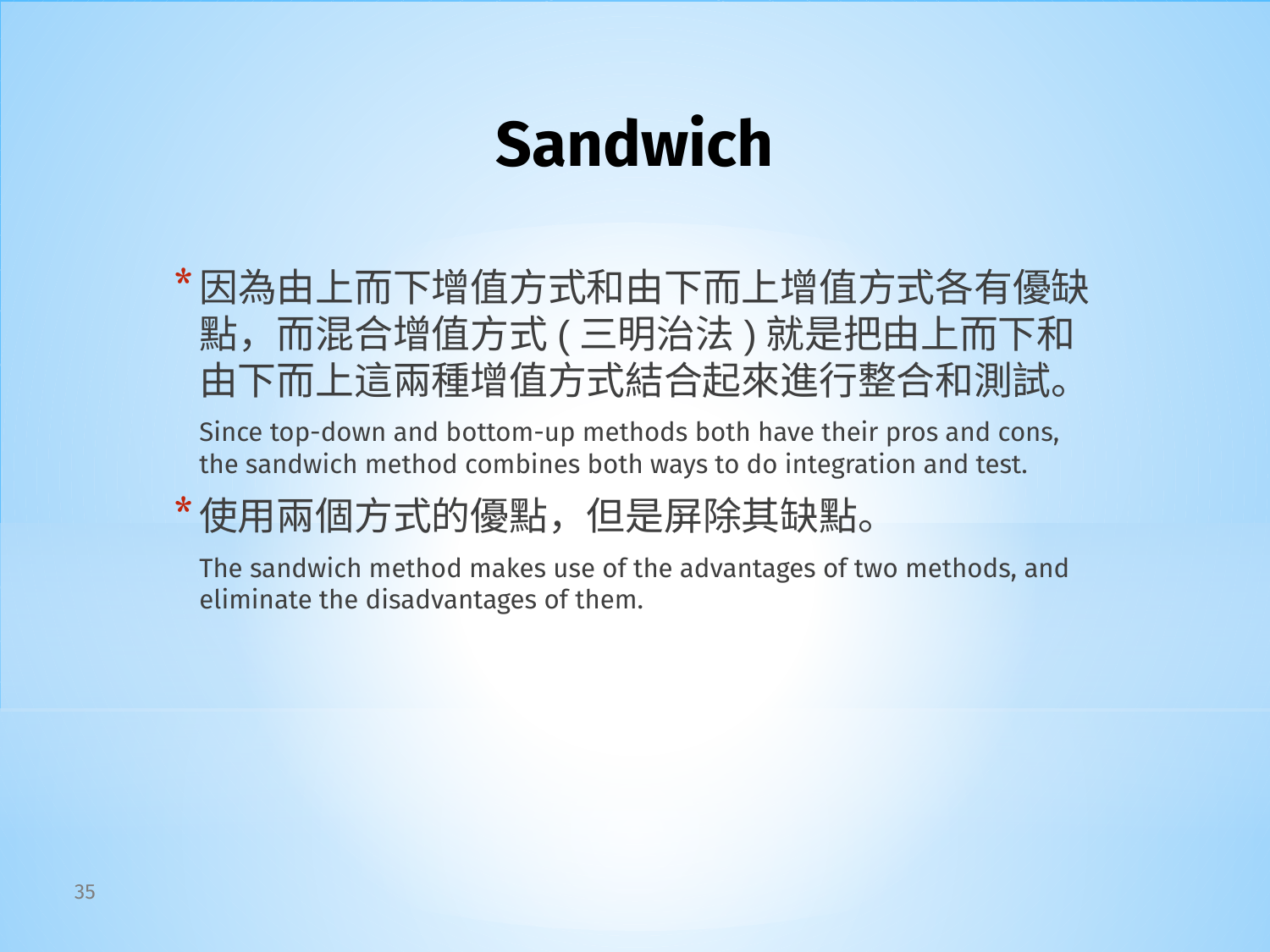

# Sandwich
因為由上而下增值方式和由下而上增值方式各有優缺點，而混合增值方式(三明治法)就是把由上而下和由下而上這兩種增值方式結合起來進行整合和測試。
Since top-down and bottom-up methods both have their pros and cons, the sandwich method combines both ways to do integration and test.
使用兩個方式的優點，但是屏除其缺點。
The sandwich method makes use of the advantages of two methods, and eliminate the disadvantages of them.

35